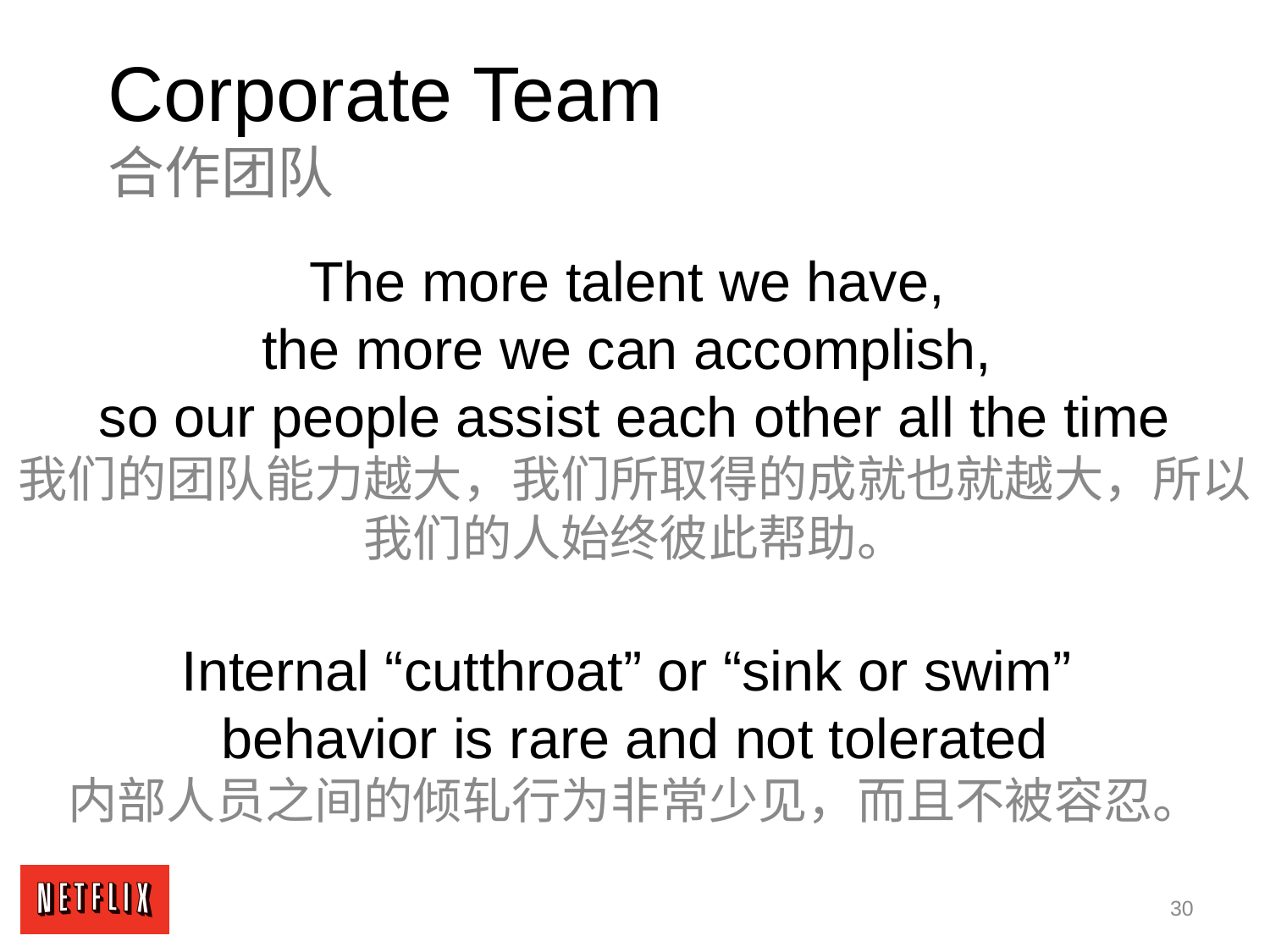

Corporate Team
合作团队
The more talent we have,
the more we can accomplish,
so our people assist each other all the time
我们的团队能力越大，我们所取得的成就也就越大，所以我们的人始终彼此帮助。
Internal “cutthroat” or “sink or swim”
behavior is rare and not tolerated
内部人员之间的倾轧行为非常少见，而且不被容忍。
30